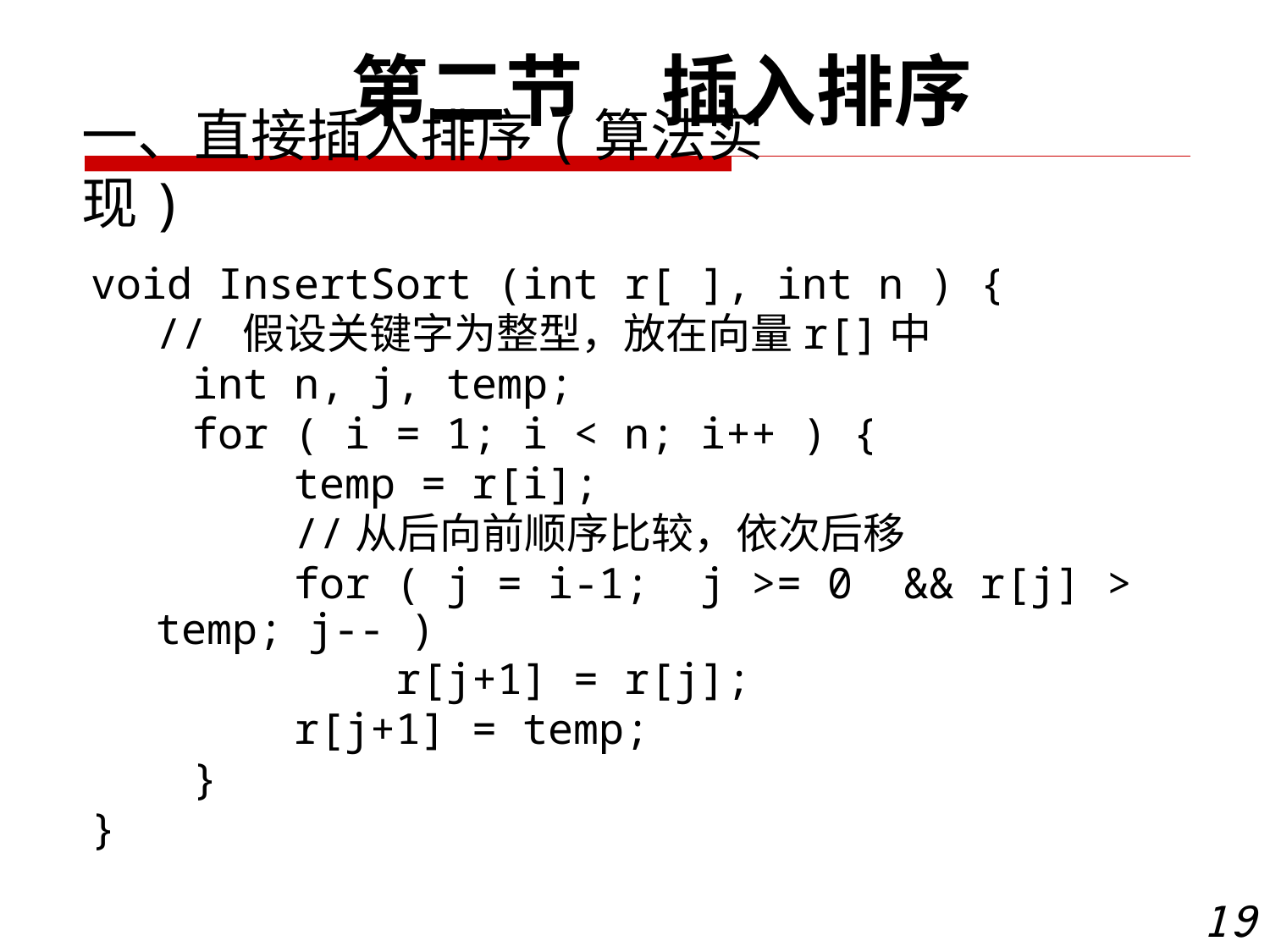

第二节　插入排序
一、直接插入排序(算法实现)
void InsertSort (int r[ ], int n ) {
	// 假设关键字为整型，放在向量r[]中
    int n, j, temp;
    for ( i = 1; i < n; i++ ) {
        temp = r[i];
        //从后向前顺序比较，依次后移
        for ( j = i-1;  j >= 0  && r[j] > temp; j-- )
            r[j+1] = r[j];
        r[j+1] = temp;
    }
}
19